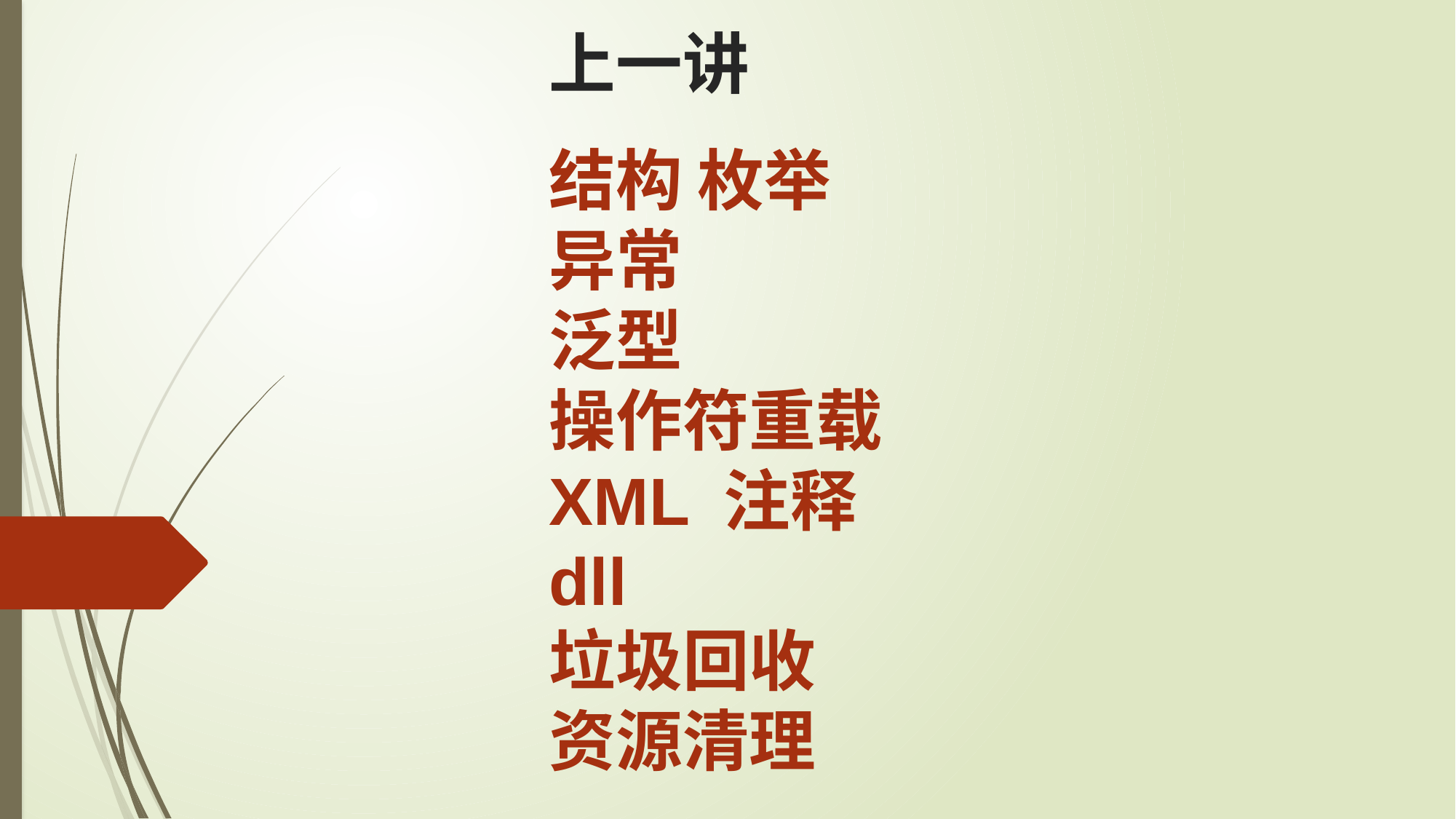

上一讲

结构 枚举
异常
泛型
操作符重载
XML 注释
dll
垃圾回收
资源清理